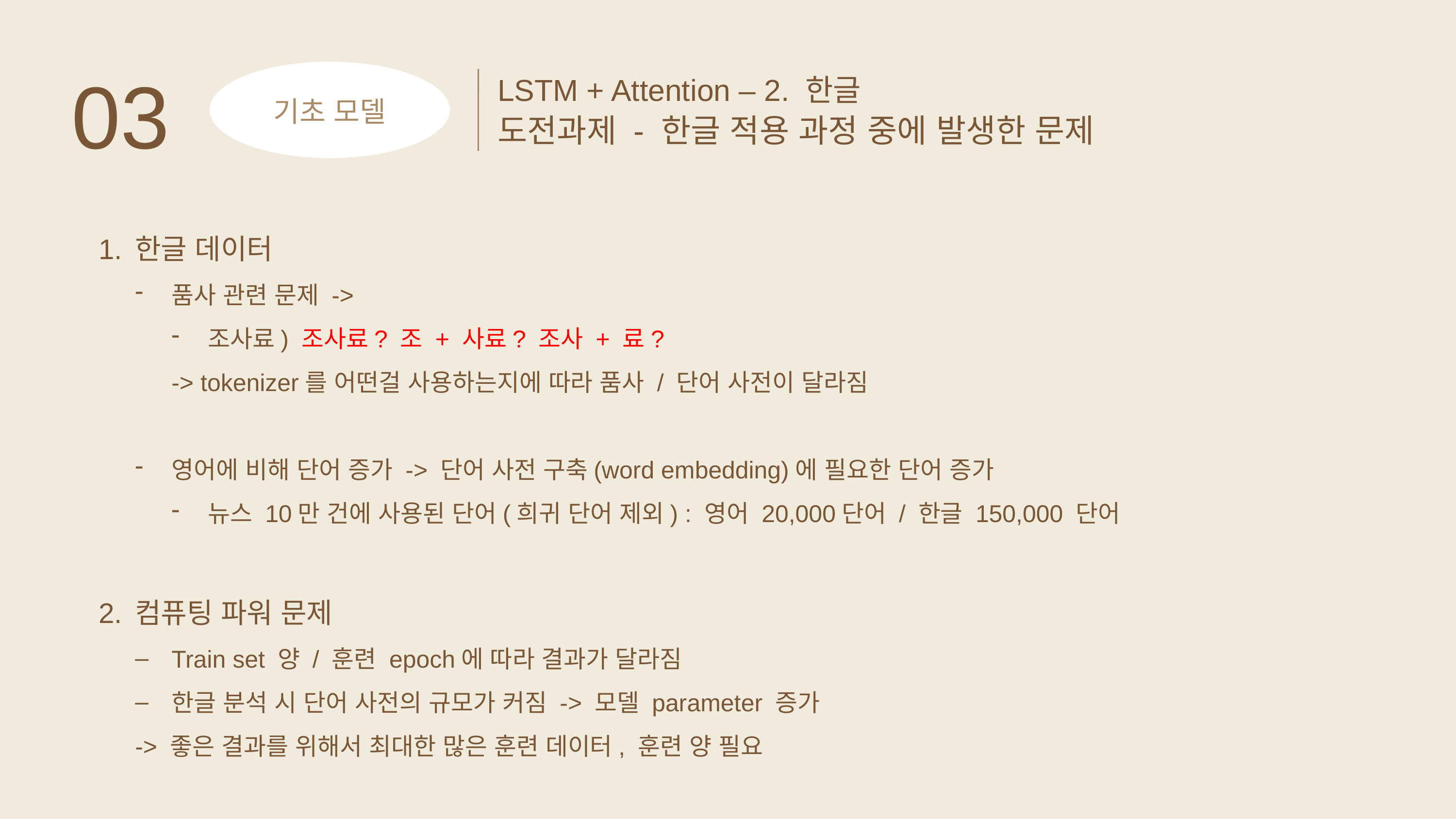

03

LSTM + Attention – 2. 한글
도전과제 - 한글 적용 과정 중에 발생한 문제

기초 모델
한글 데이터
품사 관련 문제 ->
조사료) 조사료? 조 + 사료? 조사 + 료?
-> tokenizer를 어떤걸 사용하는지에 따라 품사 / 단어 사전이 달라짐

영어에 비해 단어 증가 -> 단어 사전 구축(word embedding)에 필요한 단어 증가
뉴스 10만 건에 사용된 단어(희귀 단어 제외) : 영어 20,000단어 / 한글 150,000 단어

컴퓨팅 파워 문제
Train set 양 / 훈련 epoch에 따라 결과가 달라짐
한글 분석 시 단어 사전의 규모가 커짐 -> 모델 parameter 증가
-> 좋은 결과를 위해서 최대한 많은 훈련 데이터, 훈련 양 필요